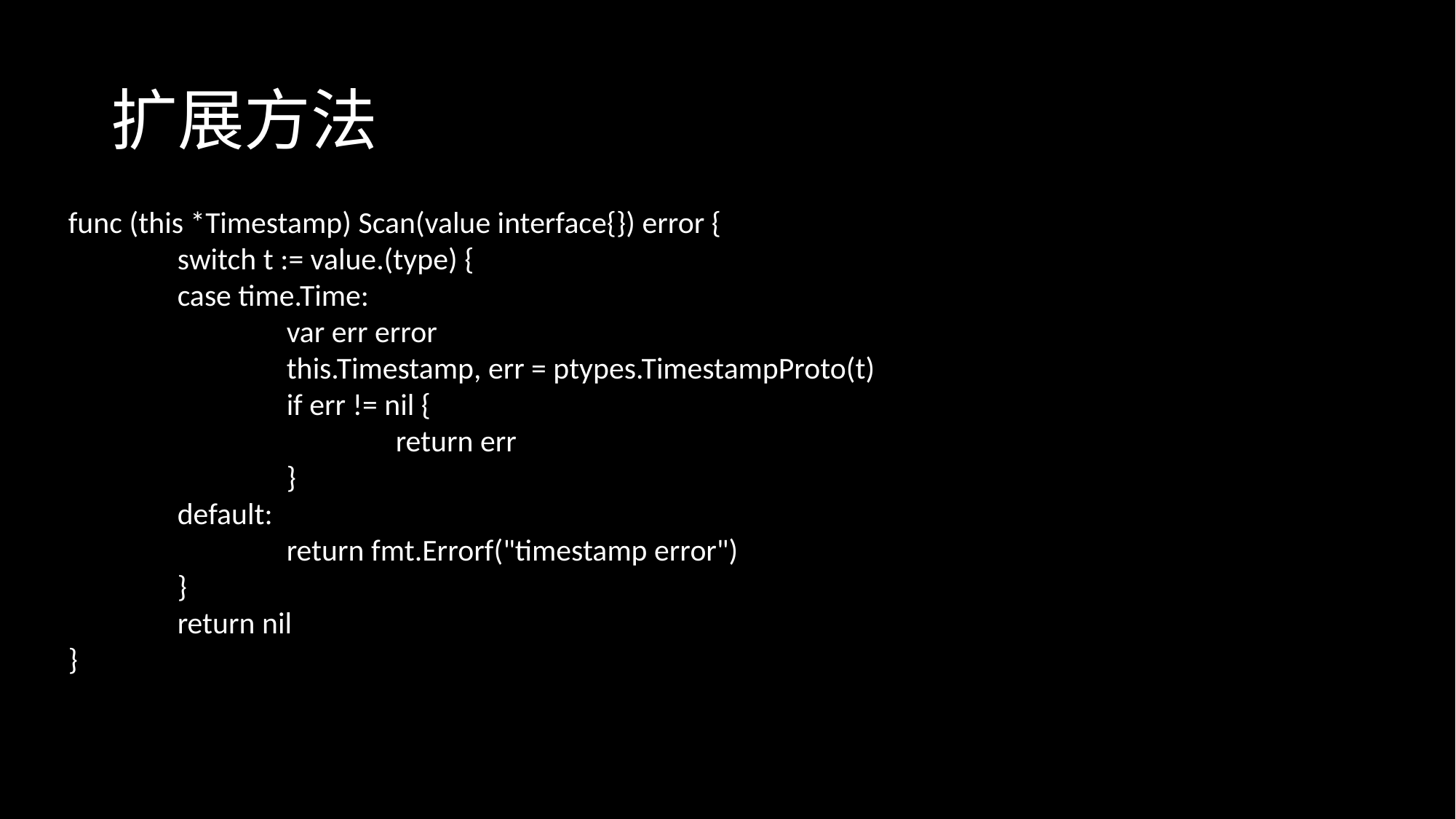

# 扩展方法
func (this *Timestamp) Scan(value interface{}) error {
	switch t := value.(type) {
	case time.Time:
		var err error
		this.Timestamp, err = ptypes.TimestampProto(t)
		if err != nil {
			return err
		}
	default:
		return fmt.Errorf("timestamp error")
	}
	return nil
}